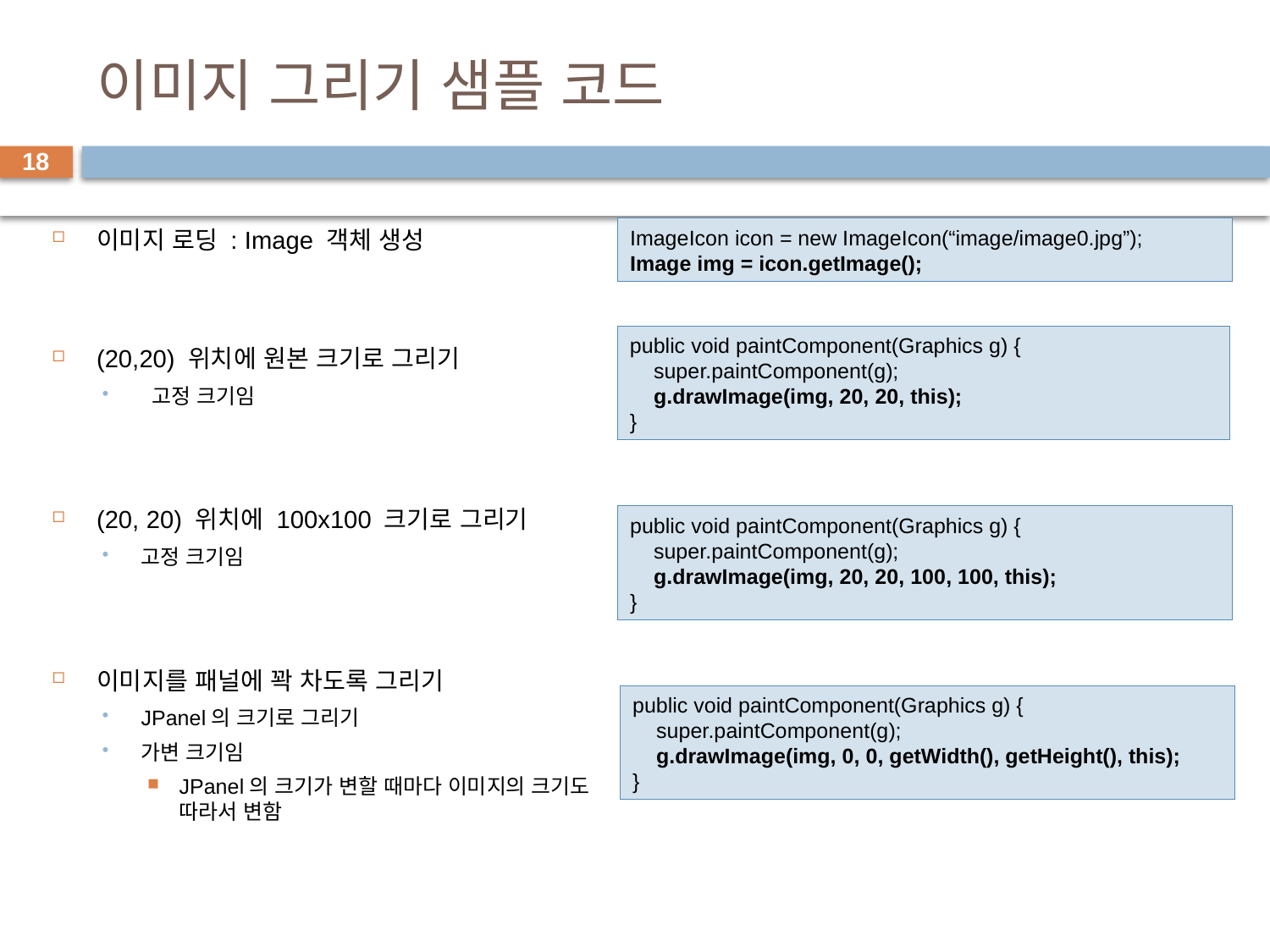

# 이미지 그리기 샘플 코드
18
ImageIcon icon = new ImageIcon(“image/image0.jpg”);
Image img = icon.getImage();
이미지 로딩 : Image 객체 생성

(20,20) 위치에 원본 크기로 그리기
 고정 크기임

(20, 20) 위치에 100x100 크기로 그리기
고정 크기임

이미지를 패널에 꽉 차도록 그리기
JPanel의 크기로 그리기
가변 크기임
JPanel의 크기가 변할 때마다 이미지의 크기도 따라서 변함

public void paintComponent(Graphics g) {
    super.paintComponent(g);
    g.drawImage(img, 20, 20, this);
}
public void paintComponent(Graphics g) {
    super.paintComponent(g);
    g.drawImage(img, 20, 20, 100, 100, this);
}
public void paintComponent(Graphics g) {
    super.paintComponent(g);
    g.drawImage(img, 0, 0, getWidth(), getHeight(), this);
}